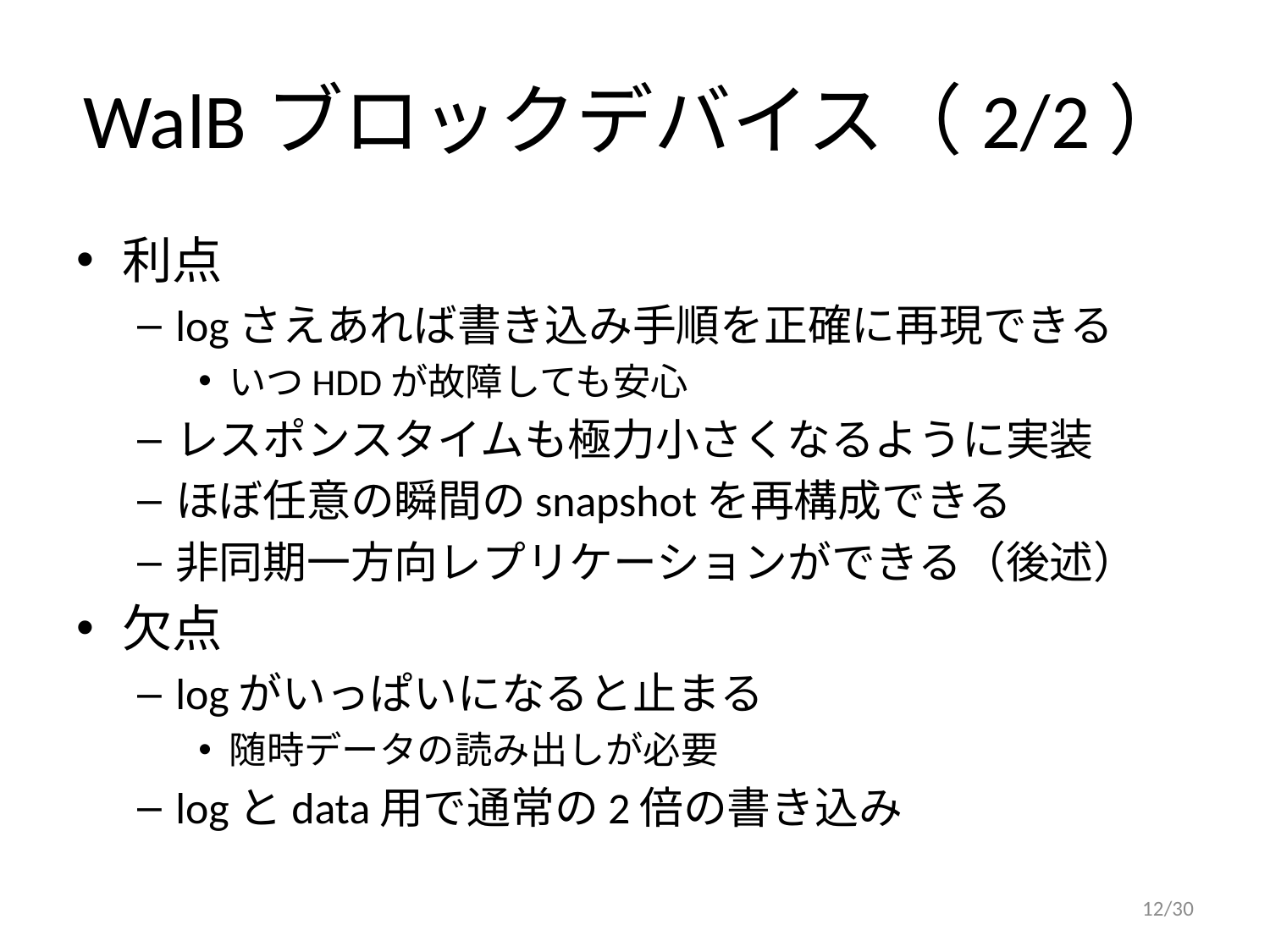

# WalBブロックデバイス（2/2）
利点
logさえあれば書き込み手順を正確に再現できる
いつHDDが故障しても安心
レスポンスタイムも極力小さくなるように実装
ほぼ任意の瞬間のsnapshotを再構成できる
非同期一方向レプリケーションができる（後述）
欠点
logがいっぱいになると止まる
随時データの読み出しが必要
logとdata用で通常の2倍の書き込み
12/30